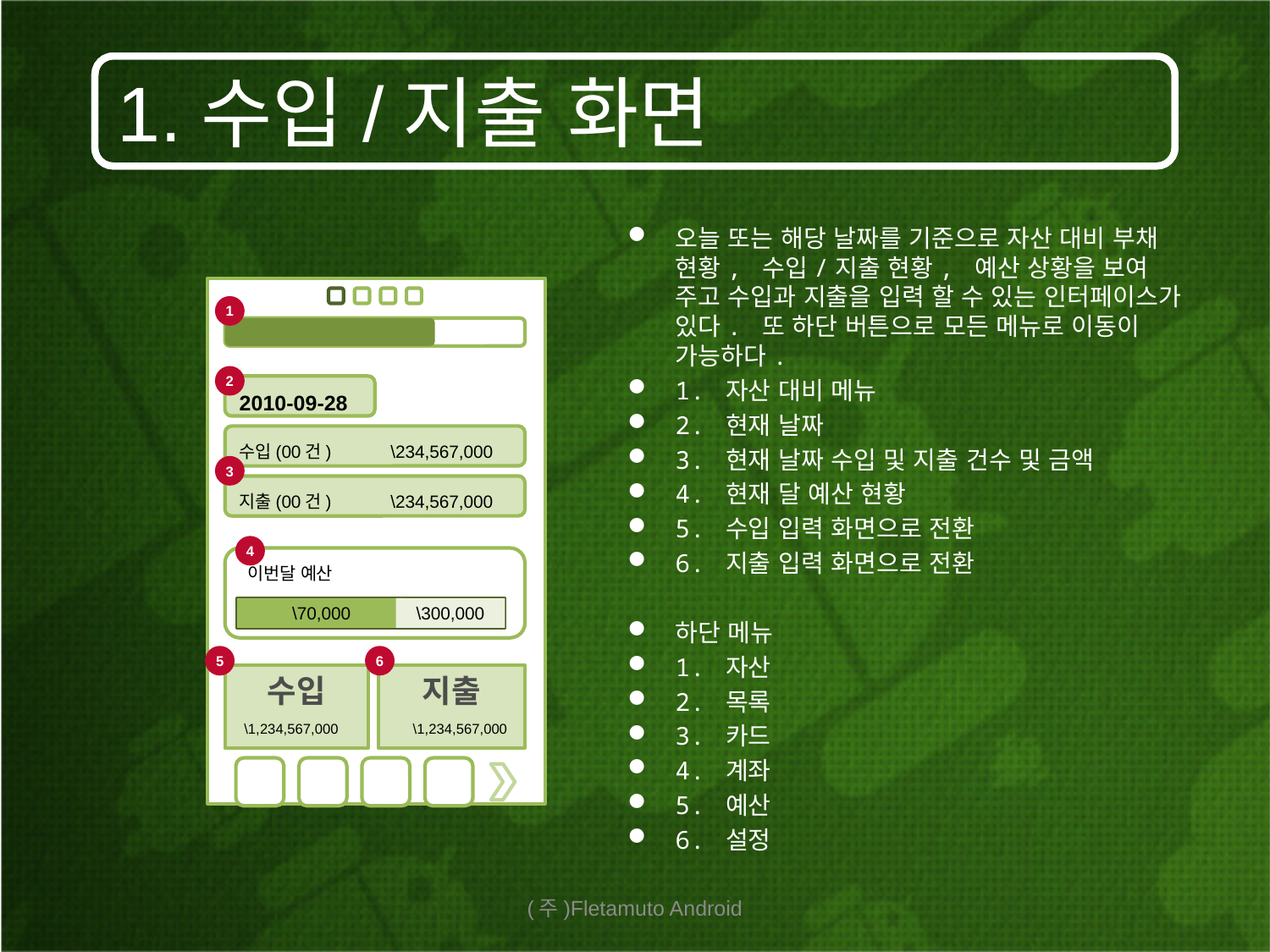

# 1.수입/지출 화면
오늘 또는 해당 날짜를 기준으로 자산 대비 부채 현황, 수입/지출 현황, 예산 상황을 보여 주고 수입과 지출을 입력 할 수 있는 인터페이스가 있다. 또 하단 버튼으로 모든 메뉴로 이동이 가능하다.
1. 자산 대비 메뉴
2. 현재 날짜
3. 현재 날짜 수입 및 지출 건수 및 금액
4. 현재 달 예산 현황
5. 수입 입력 화면으로 전환
6. 지출 입력 화면으로 전환

하단 메뉴
1. 자산
2. 목록
3. 카드
4. 계좌
5. 예산
6. 설정

1

2
2010-09-28
수입(00건)	     \234,567,000
3
지출(00건)	     \234,567,000
4

이번달 예산

\70,000
\300,000
5
6
수입
지출
\1,234,567,000
\1,234,567,000

(주)Fletamuto Android